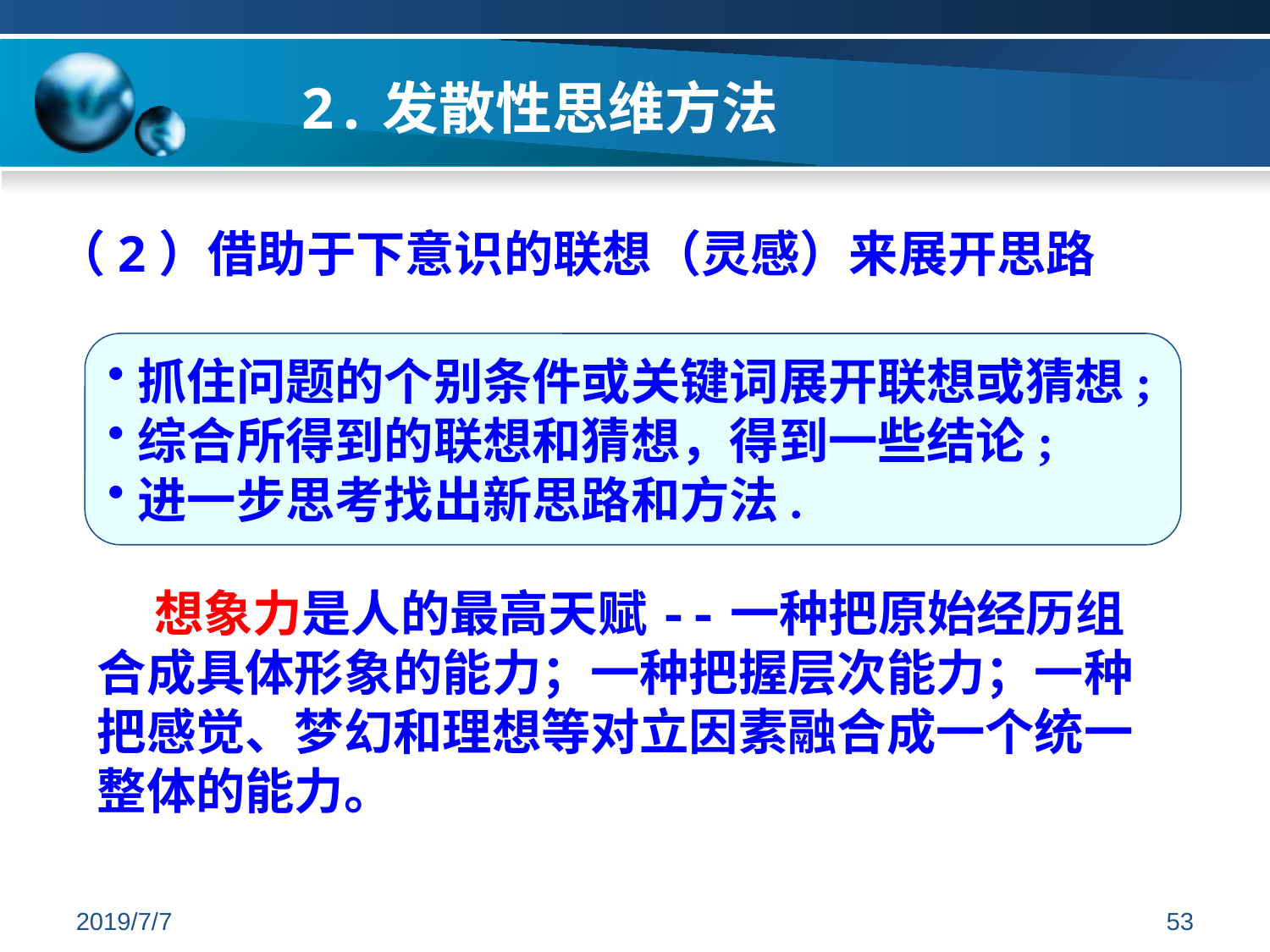

2.发散性思维方法
（2）借助于下意识的联想（灵感）来展开思路
抓住问题的个别条件或关键词展开联想或猜想;
综合所得到的联想和猜想，得到一些结论;
进一步思考找出新思路和方法.
    想象力是人的最高天赋--一种把原始经历组合成具体形象的能力；一种把握层次能力；一种把感觉、梦幻和理想等对立因素融合成一个统一整体的能力。
2019/7/7
53